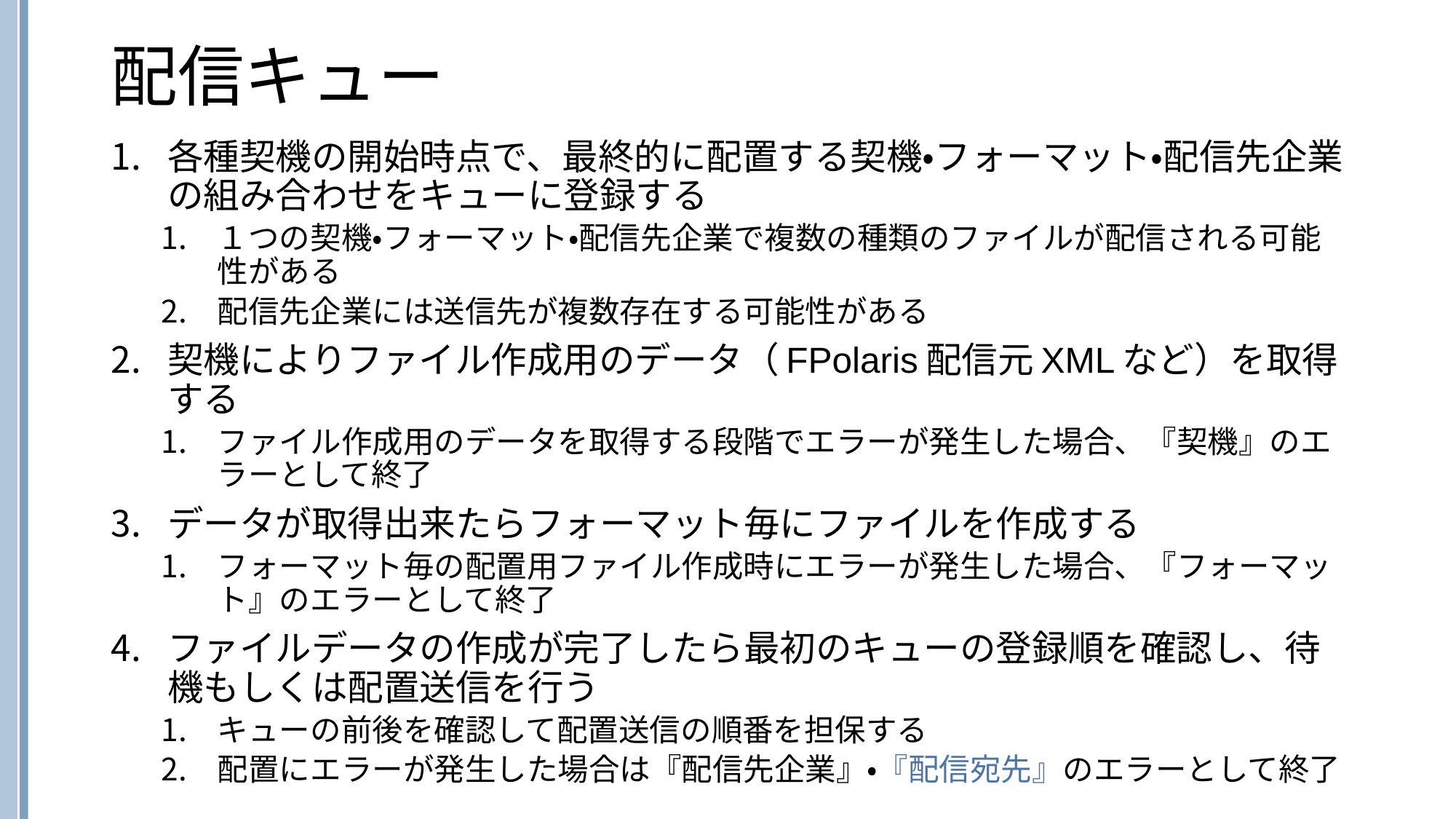

# 配信キュー
各種契機の開始時点で、最終的に配置する契機・フォーマット・配信先企業の組み合わせをキューに登録する
１つの契機・フォーマット・配信先企業で複数の種類のファイルが配信される可能性がある
配信先企業には送信先が複数存在する可能性がある
契機によりファイル作成用のデータ（FPolaris配信元XMLなど）を取得する
ファイル作成用のデータを取得する段階でエラーが発生した場合、『契機』のエラーとして終了
データが取得出来たらフォーマット毎にファイルを作成する
フォーマット毎の配置用ファイル作成時にエラーが発生した場合、『フォーマット』のエラーとして終了
ファイルデータの作成が完了したら最初のキューの登録順を確認し、待機もしくは配置送信を行う
キューの前後を確認して配置送信の順番を担保する
配置にエラーが発生した場合は『配信先企業』・『配信宛先』のエラーとして終了